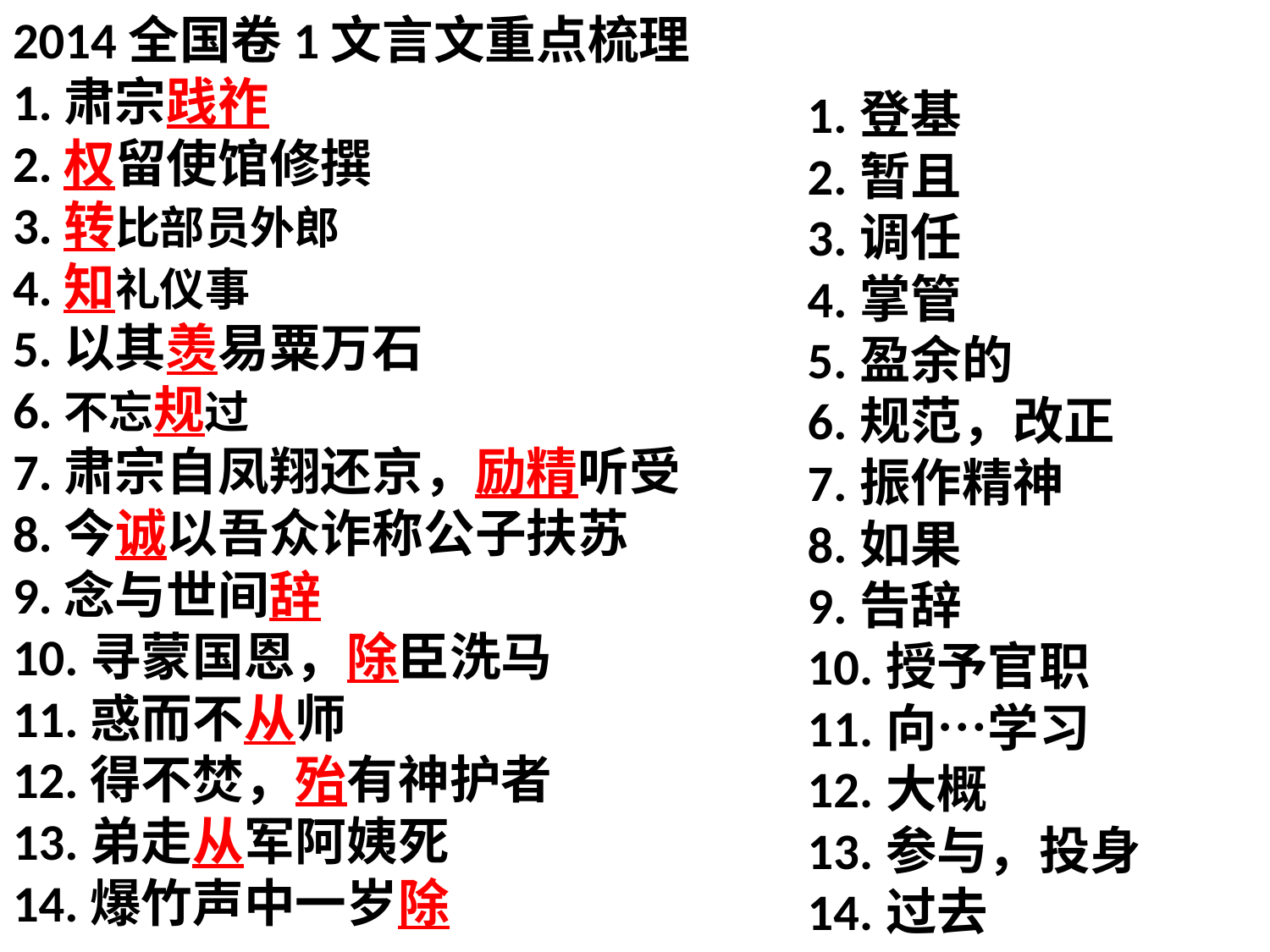

# 2014全国卷1文言文重点梳理 1.肃宗践祚 2.权留使馆修撰 3.转比部员外郎 4.知礼仪事 5.以其羡易粟万石 6.不忘规过 7.肃宗自凤翔还京，励精听受 8.今诚以吾众诈称公子扶苏 9.念与世间辞 10.寻蒙国恩，除臣洗马 11.惑而不从师 12.得不焚，殆有神护者 13.弟走从军阿姨死 14.爆竹声中一岁除
1.登基
2.暂且
3.调任
4.掌管
5.盈余的
6.规范，改正
7.振作精神
8.如果
9.告辞
10.授予官职
11.向…学习
12.大概
13.参与，投身
14.过去